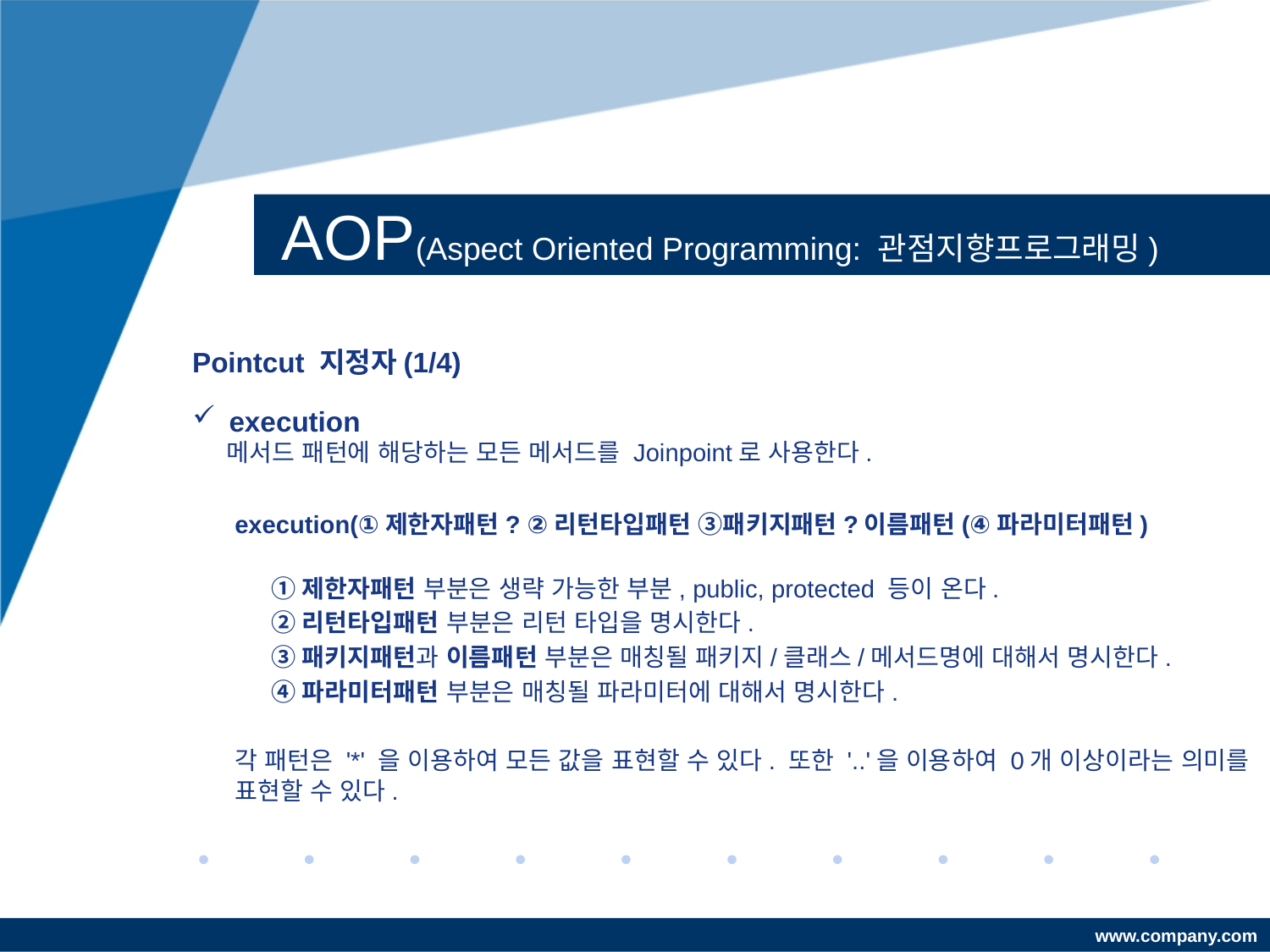

# AOP(Aspect Oriented Programming: 관점지향프로그래밍)
Pointcut 지정자(1/4)
execution
메서드 패턴에 해당하는 모든 메서드를 Joinpoint로 사용한다.
execution(①제한자패턴? ②리턴타입패턴 ③패키지패턴?이름패턴(④파라미터패턴)

	①제한자패턴 부분은 생략 가능한 부분, public, protected 등이 온다.
	②리턴타입패턴 부분은 리턴 타입을 명시한다.
	③패키지패턴과 이름패턴 부분은 매칭될 패키지/클래스/메서드명에 대해서 명시한다.
	④파라미터패턴 부분은 매칭될 파라미터에 대해서 명시한다.

각 패턴은 '*' 을 이용하여 모든 값을 표현할 수 있다. 또한 '..'을 이용하여 0개 이상이라는 의미를 표현할 수 있다.